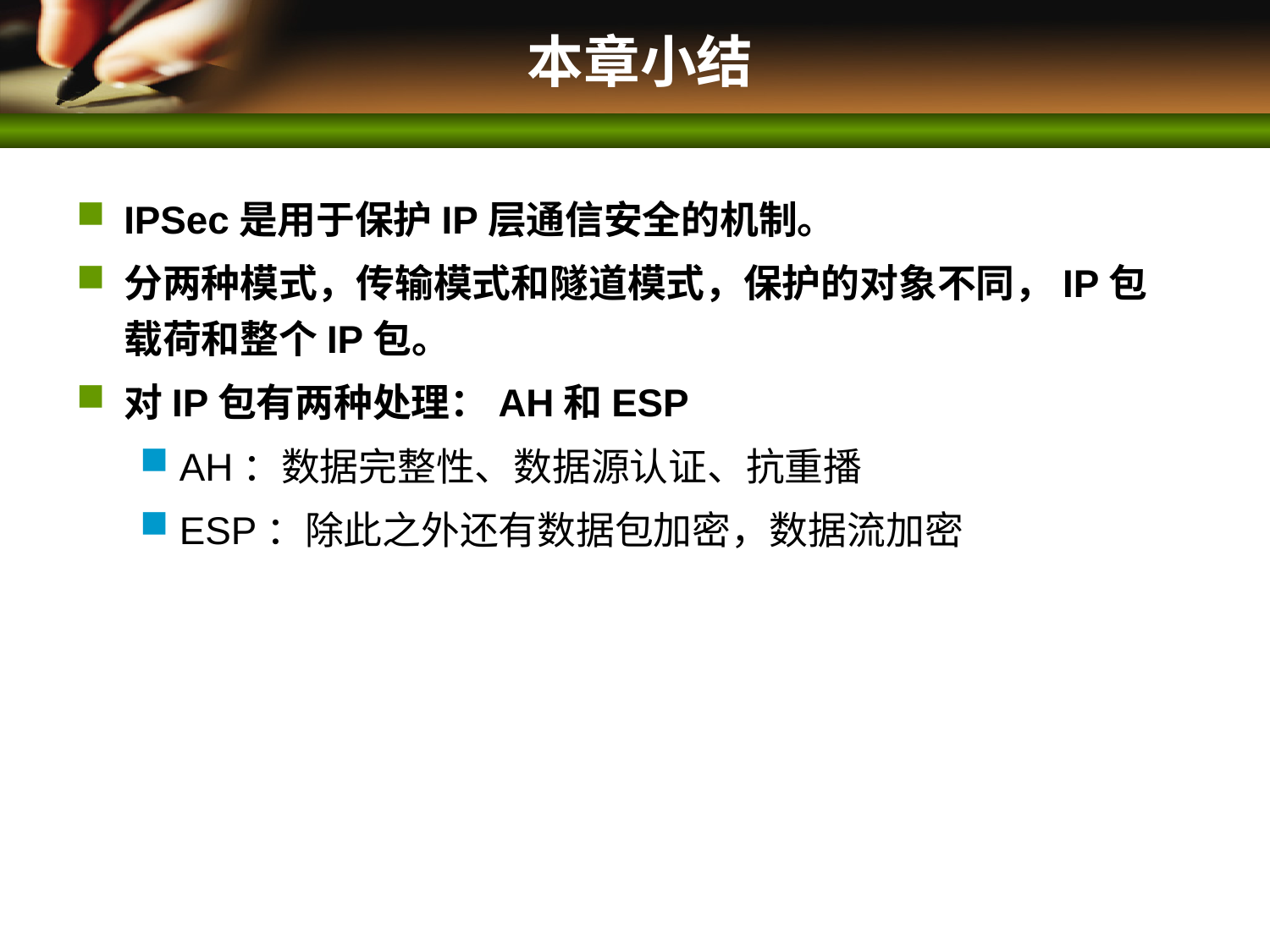

# 本章小结
IPSec是用于保护IP层通信安全的机制。
分两种模式，传输模式和隧道模式，保护的对象不同，IP包载荷和整个IP包。
对IP包有两种处理：AH和ESP
AH：数据完整性、数据源认证、抗重播
ESP：除此之外还有数据包加密，数据流加密